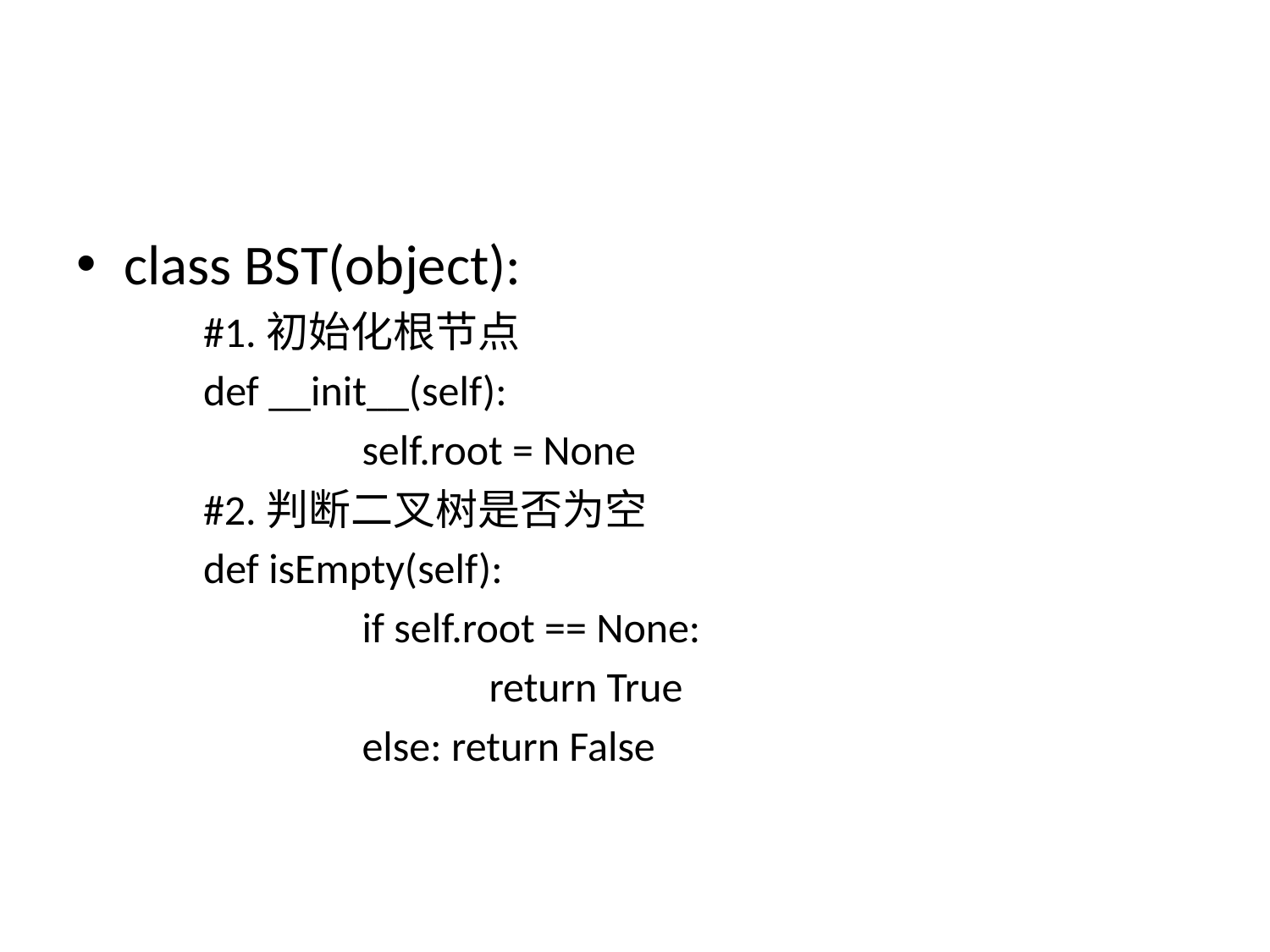

#
class BST(object):
#1.初始化根节点
def __init__(self):
		self.root = None
#2.判断二叉树是否为空
def isEmpty(self):
		if self.root == None:
			return True
		else: return False